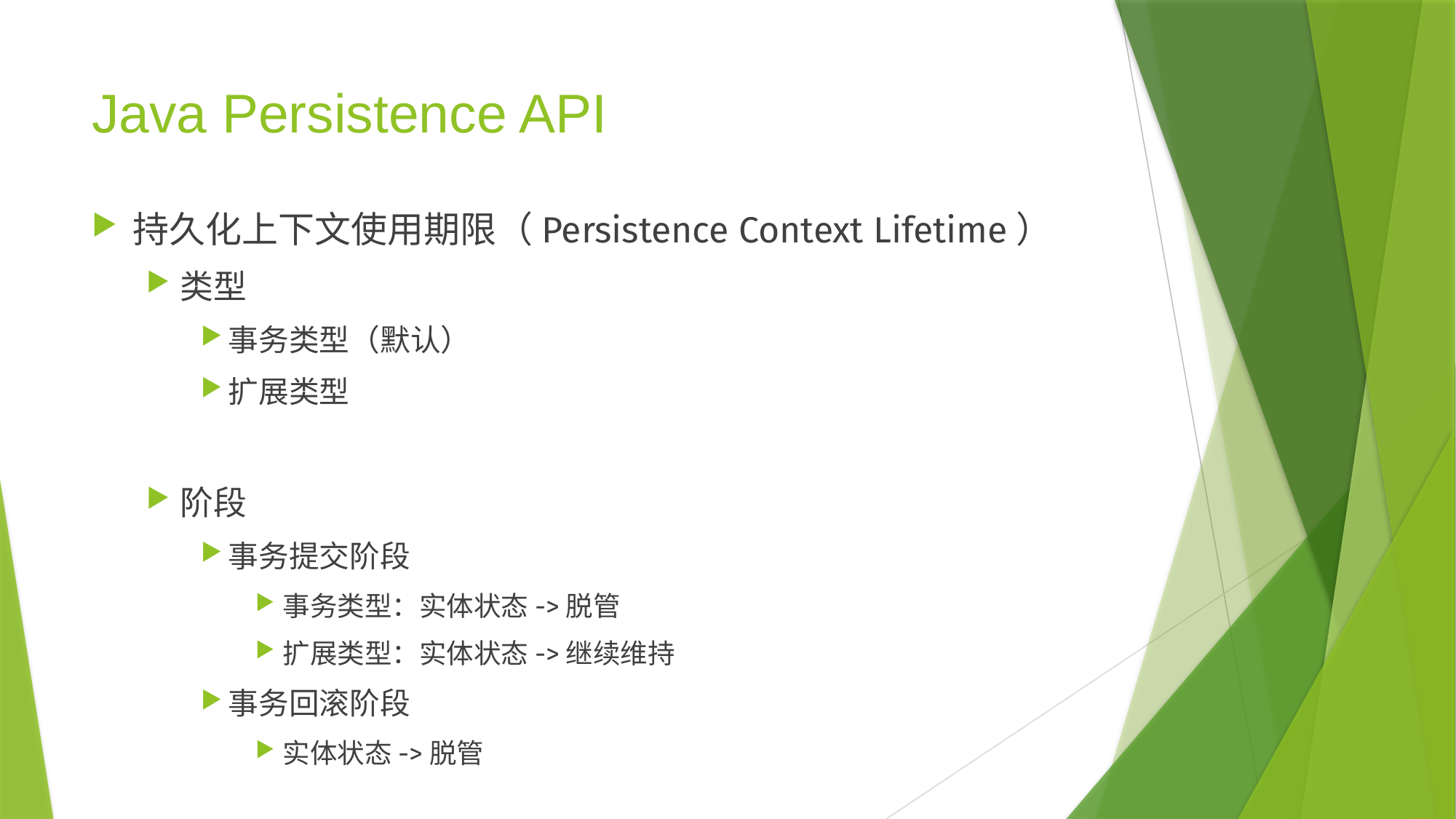

# Java Persistence API
持久化上下文使用期限（Persistence Context Lifetime）
类型
事务类型（默认）
扩展类型

阶段
事务提交阶段
事务类型：实体状态->脱管
扩展类型：实体状态->继续维持
事务回滚阶段
实体状态->脱管